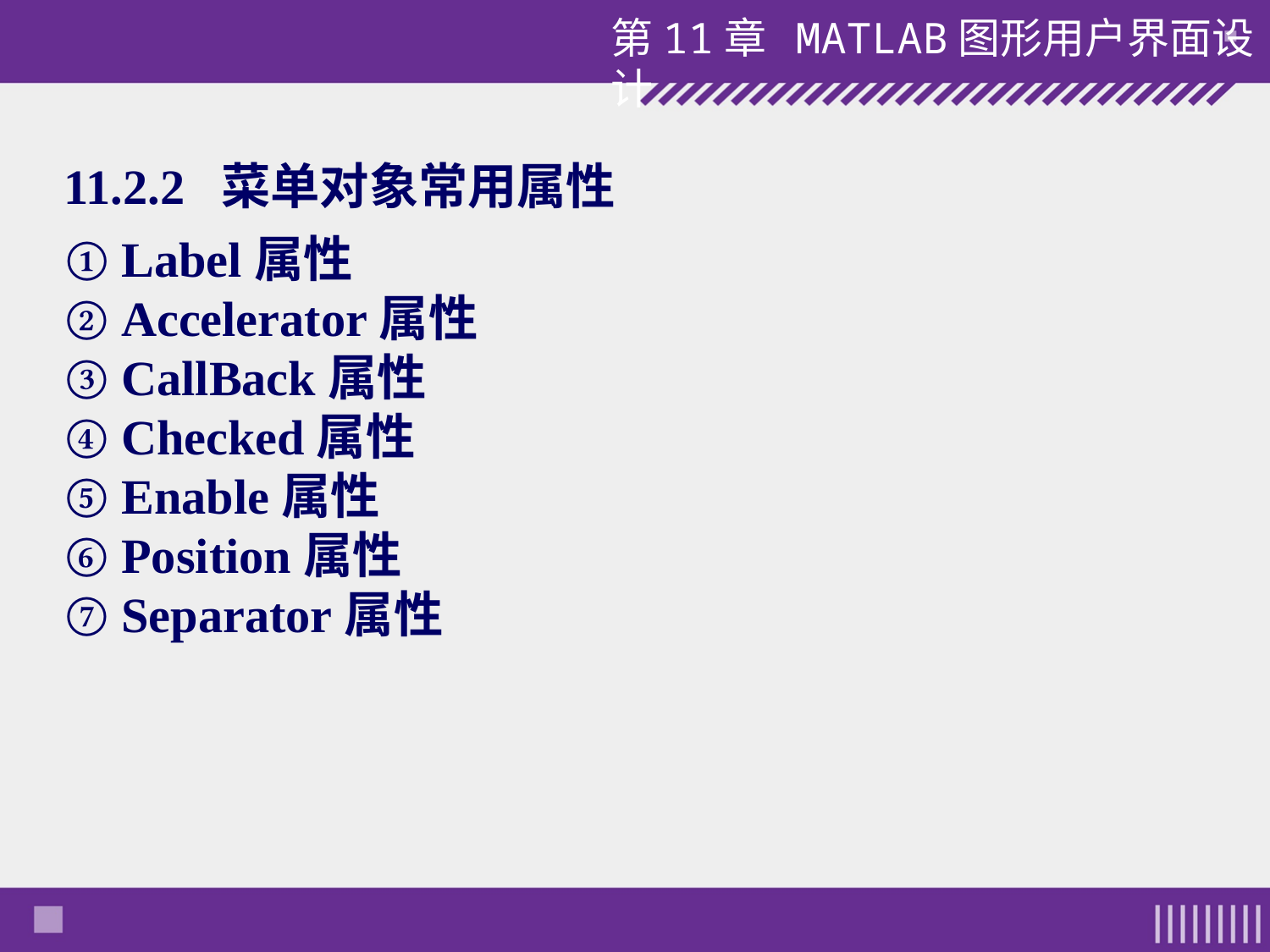

11.2.2  菜单对象常用属性
① Label属性
② Accelerator属性
③ CallBack属性
④ Checked属性
⑤ Enable属性
⑥ Position属性
⑦ Separator属性